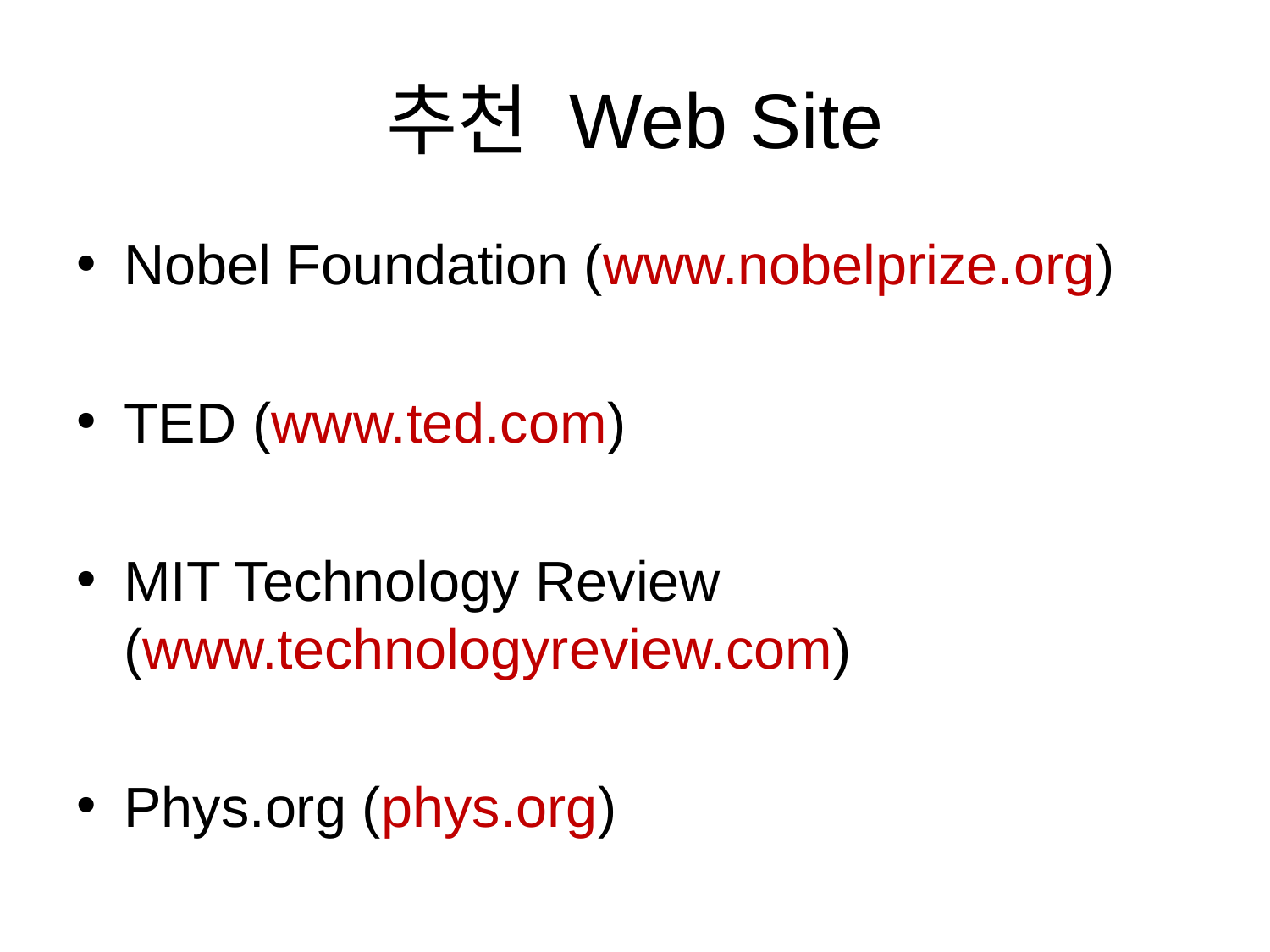

# 추천 Web Site
Nobel Foundation (www.nobelprize.org)

TED (www.ted.com)

MIT Technology Review (www.technologyreview.com)

Phys.org (phys.org)